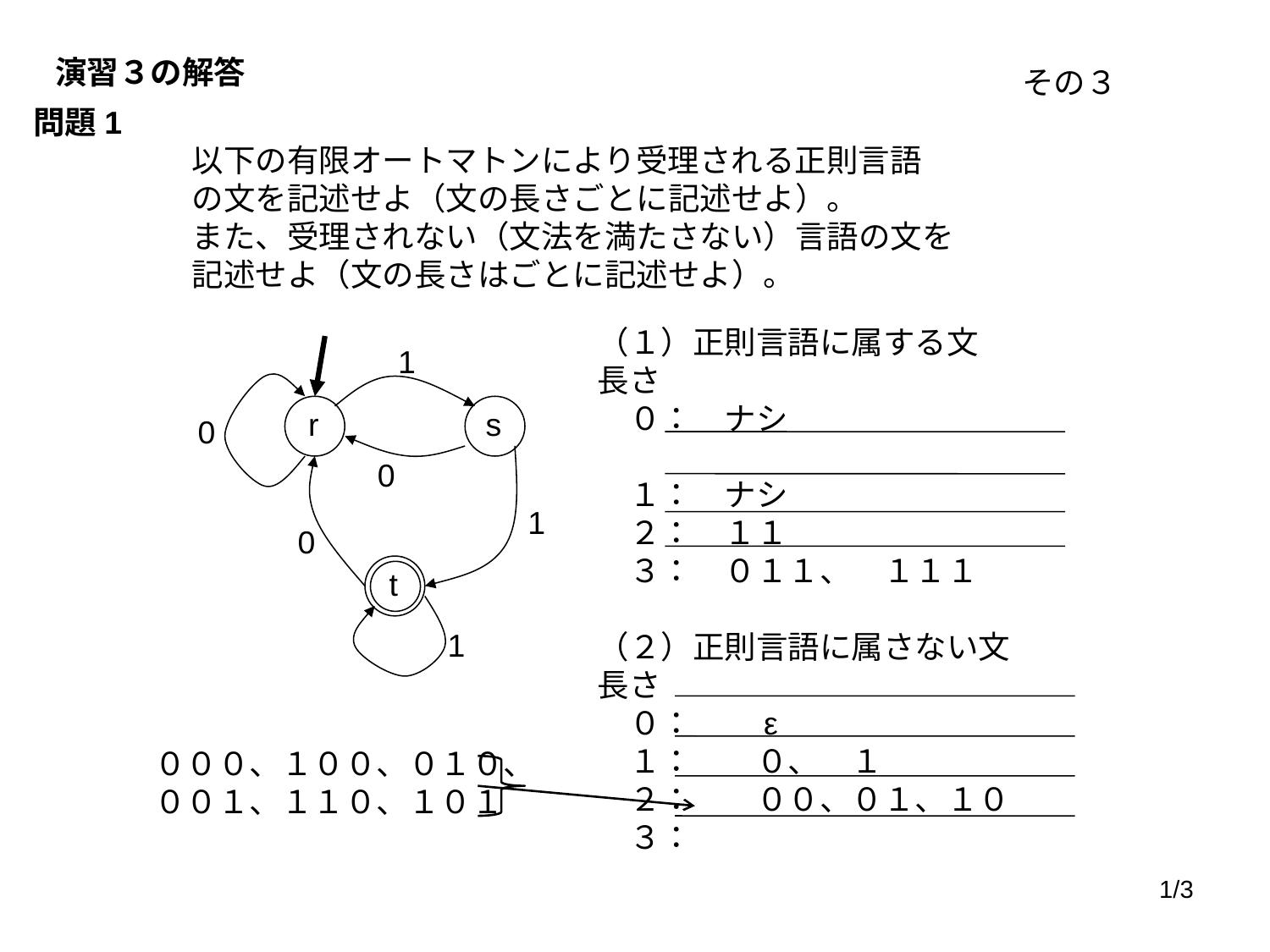

演習３の解答

その３
問題1
　　　　　以下の有限オートマトンにより受理される正則言語
　　　　　の文を記述せよ（文の長さごとに記述せよ）。
　　　　　また、受理されない（文法を満たさない）言語の文を
　　　　　記述せよ（文の長さはごとに記述せよ）。
（１）正則言語に属する文
長さ
　０：　ナシ
　１：　ナシ
　２：　１１
　３：　０１１、　１１１

（２）正則言語に属さない文
長さ
　０：　　ε
　１：　　０、　１
　２：　　００、０１、１０
　３：

1

r
s
0

0

1
0

t

1

０００、１００、０１０、
００１、１１０、１０１

1/3